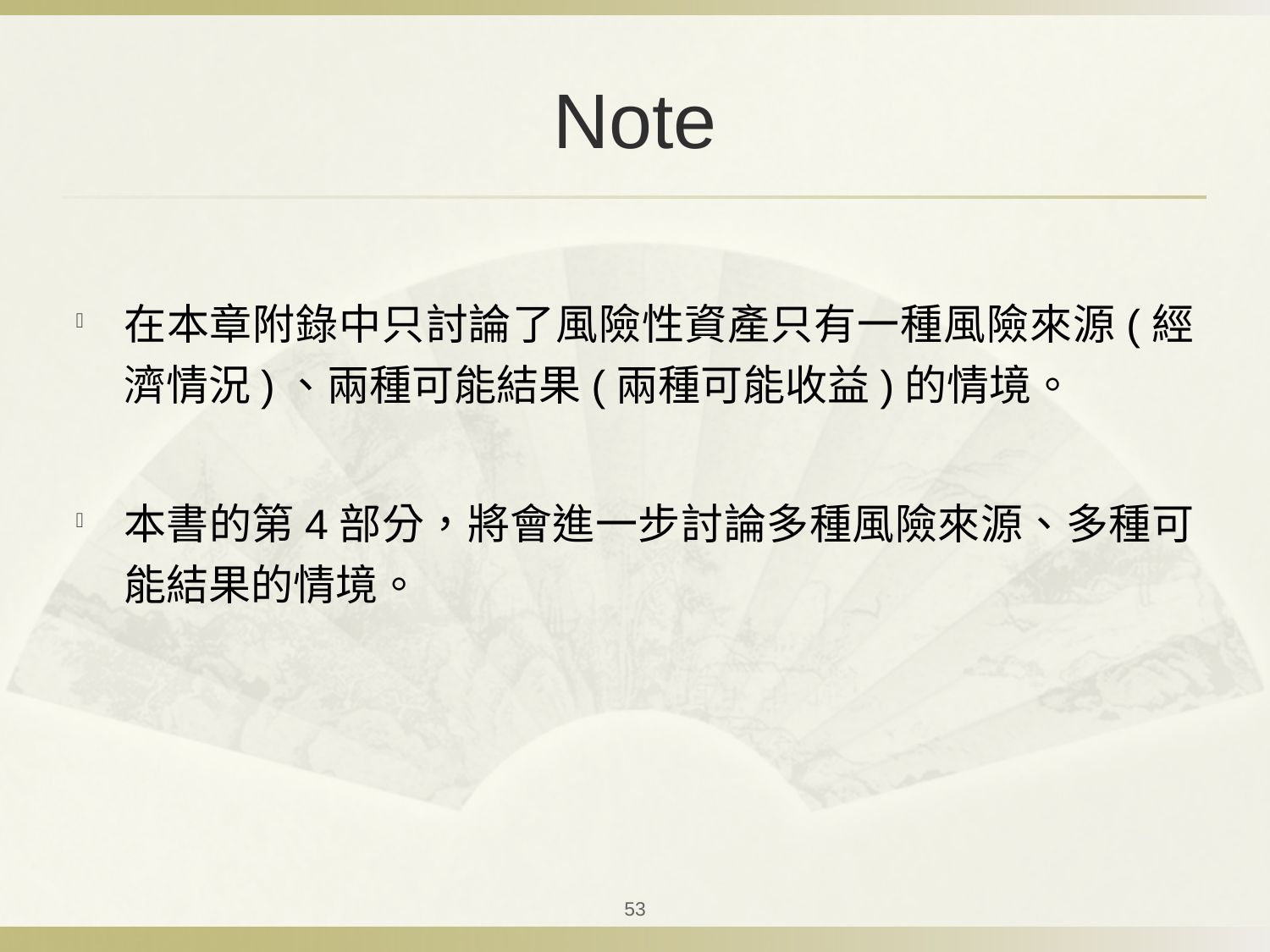

# Note

在本章附錄中只討論了風險性資產只有一種風險來源(經濟情況)、兩種可能結果(兩種可能收益)的情境。

本書的第4部分，將會進一步討論多種風險來源、多種可能結果的情境。

53